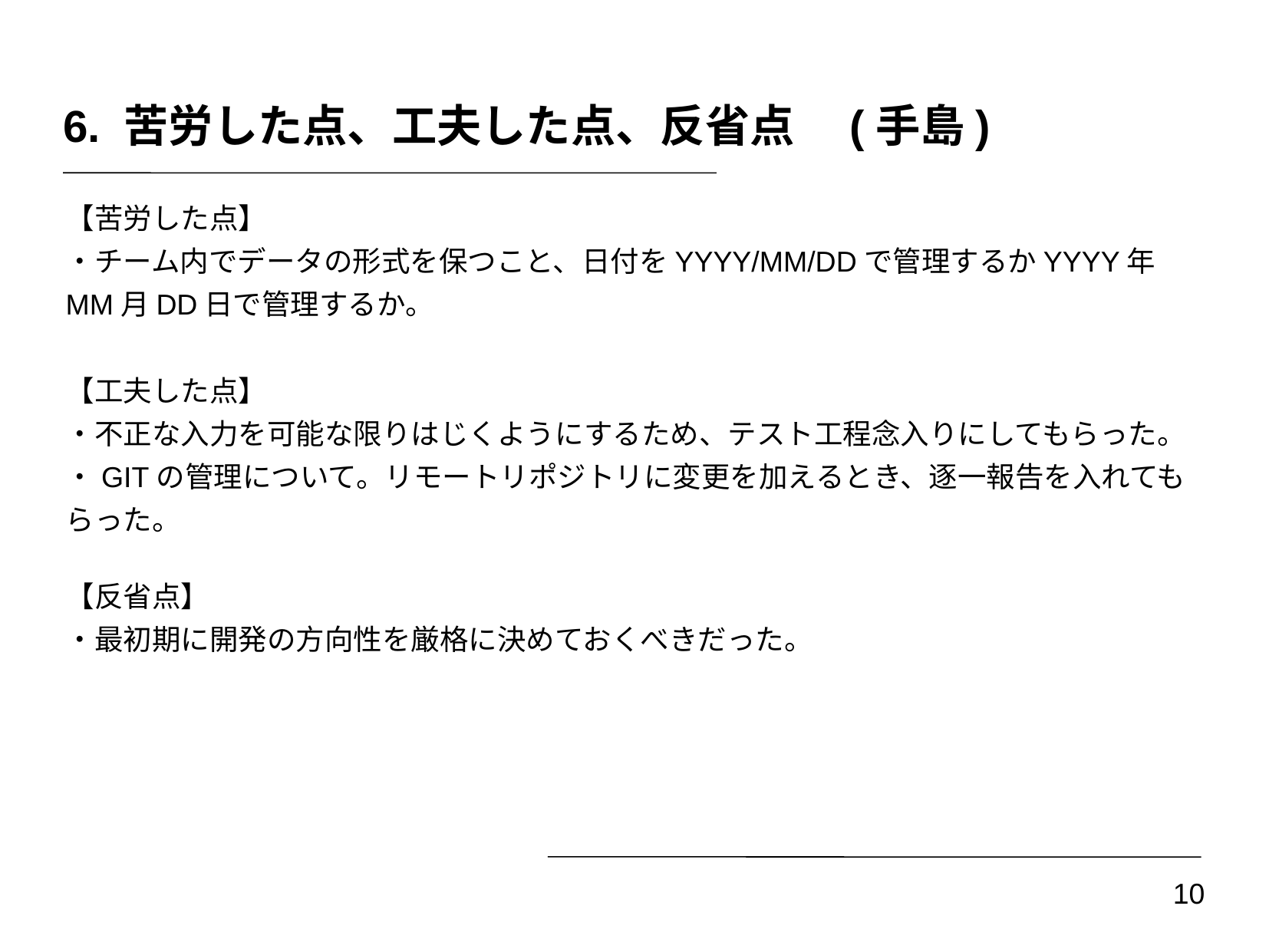

6. 苦労した点、工夫した点、反省点　(手島)
【苦労した点】
・チーム内でデータの形式を保つこと、日付をYYYY/MM/DDで管理するかYYYY年MM月DD日で管理するか。

【工夫した点】
・不正な入力を可能な限りはじくようにするため、テスト工程念入りにしてもらった。
・GITの管理について。リモートリポジトリに変更を加えるとき、逐一報告を入れてもらった。

【反省点】
・最初期に開発の方向性を厳格に決めておくべきだった。
10